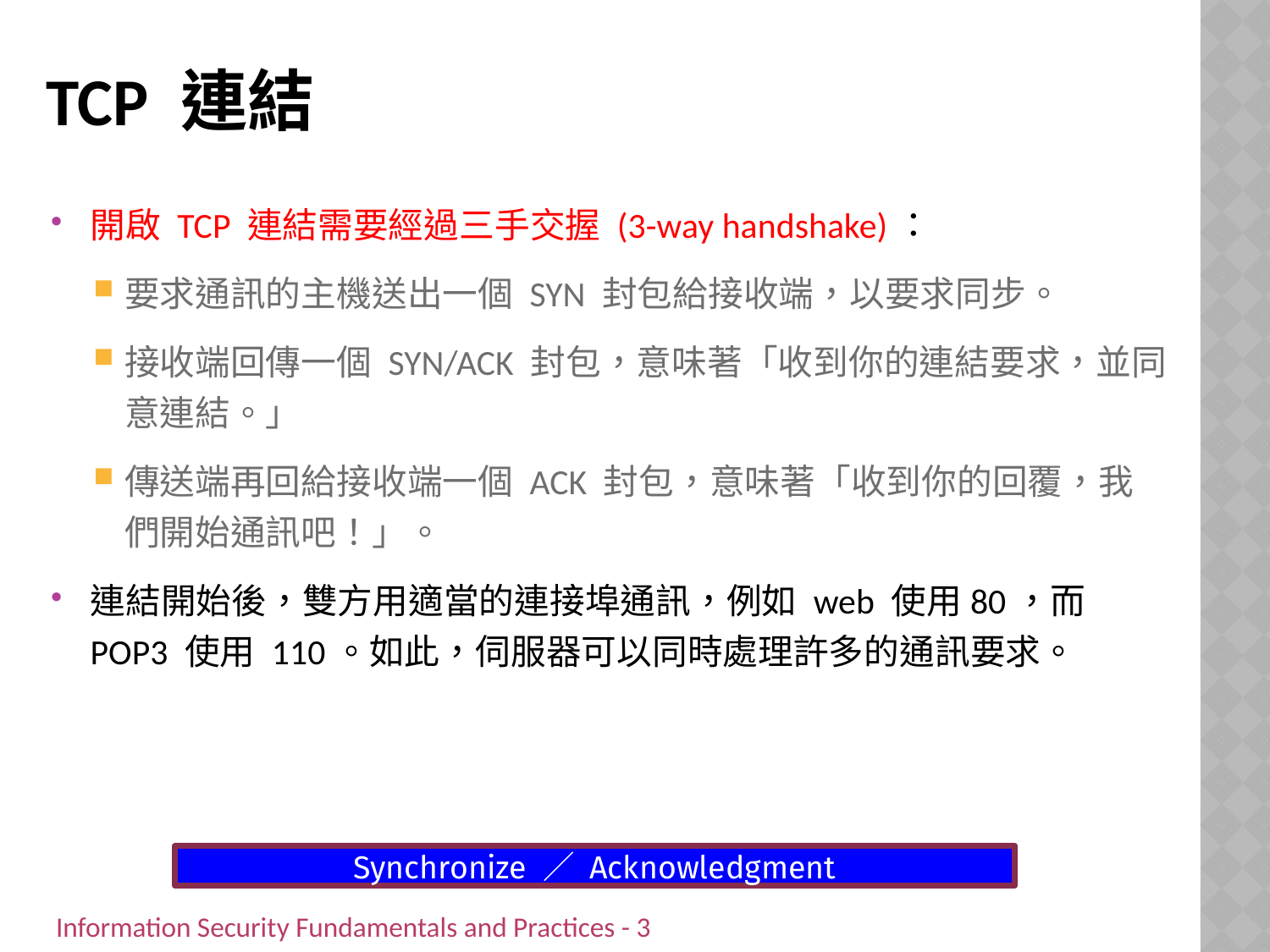

# TCP 連結
開啟 TCP 連結需要經過三手交握 (3-way handshake)：
要求通訊的主機送出一個 SYN 封包給接收端，以要求同步。
接收端回傳一個 SYN/ACK 封包，意味著「收到你的連結要求，並同意連結。」
傳送端再回給接收端一個 ACK 封包，意味著「收到你的回覆，我們開始通訊吧！」。
連結開始後，雙方用適當的連接埠通訊，例如 web 使用80，而 POP3 使用 110。如此，伺服器可以同時處理許多的通訊要求。
Synchronize ／ Acknowledgment